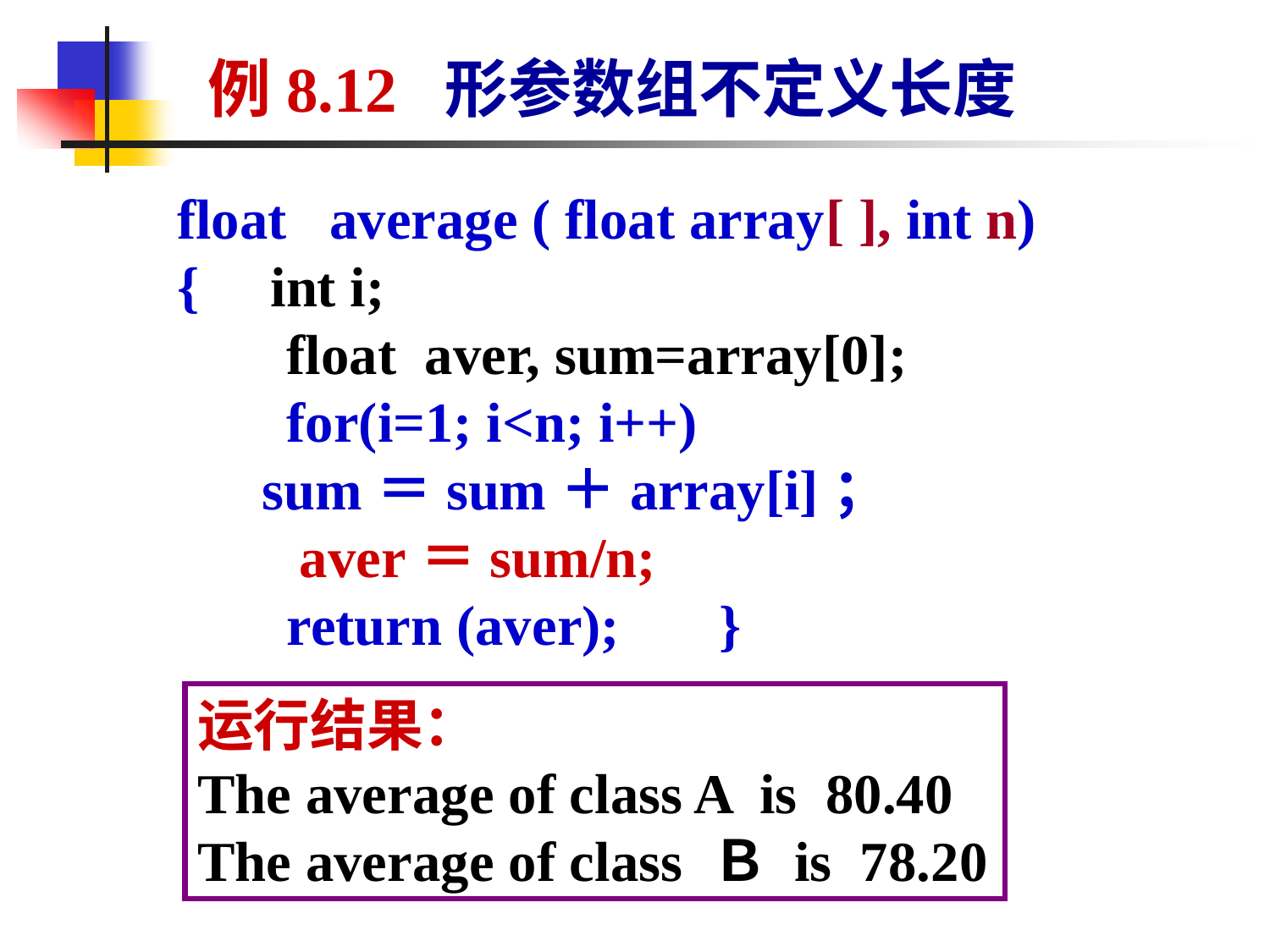

例8.12  形参数组不定义长度
float   average ( float array[ ], int n)
{     int i;
 　 float  aver, sum=array[0];
 　 for(i=1; i<n; i++)
      sum＝sum＋array[i]；
 　  aver＝sum/n;
 　 return (aver);       }
运行结果：
The average of class A  is  80.40
The average of class Ｂ is  78.20